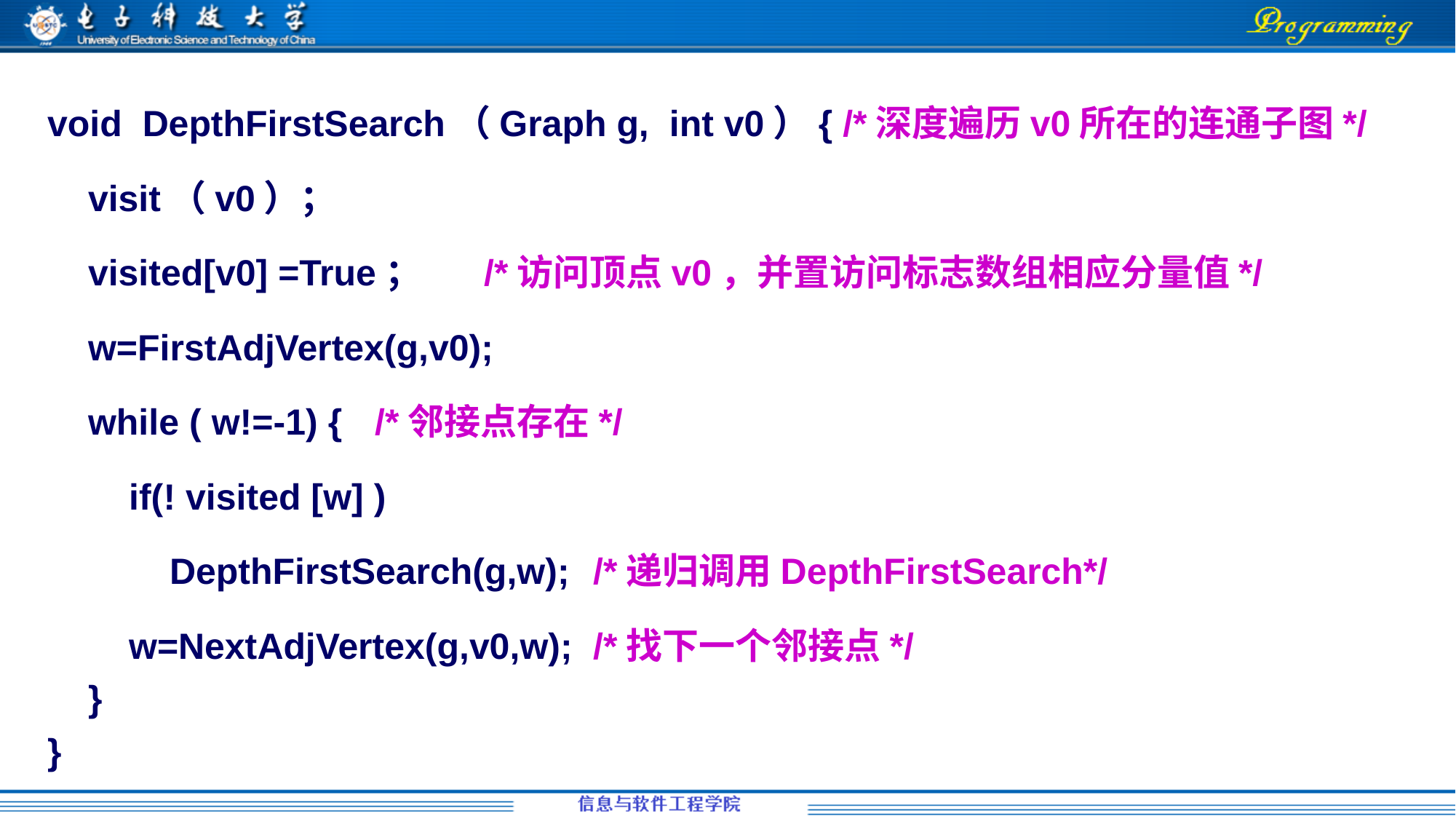

void  DepthFirstSearch（Graph g,  int v0）{ /*深度遍历v0所在的连通子图*/
    visit（v0）；
    visited[v0] =True；	/*访问顶点v0，并置访问标志数组相应分量值*/
    w=FirstAdjVertex(g,v0);
    while ( w!=-1) { 	/*邻接点存在*/
        if(! visited [w] )
            DepthFirstSearch(g,w);	/*递归调用DepthFirstSearch*/
        w=NextAdjVertex(g,v0,w);	/*找下一个邻接点*/
    }
}